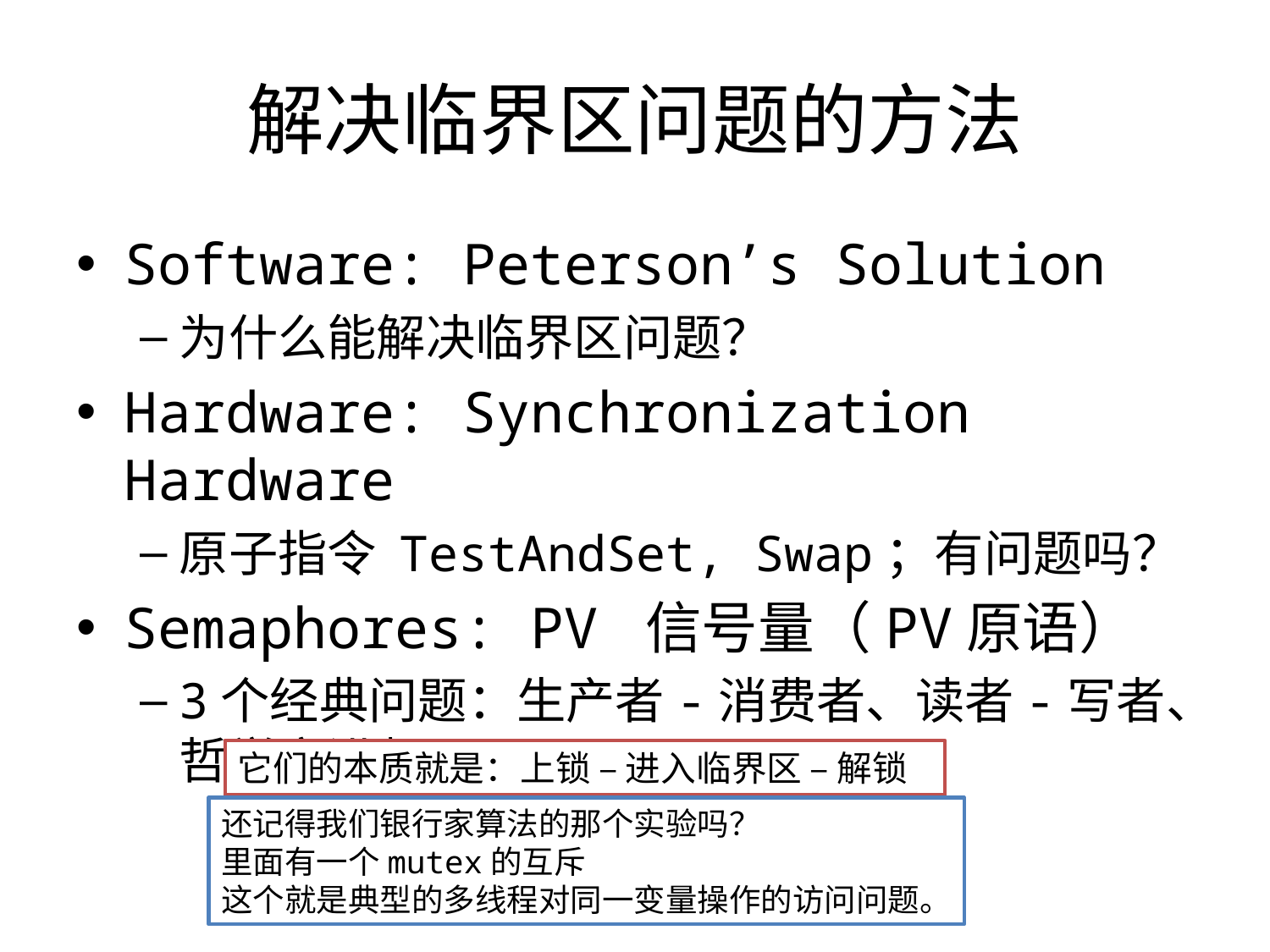

# 解决临界区问题的方法
Software: Peterson’s Solution
为什么能解决临界区问题？
Hardware: Synchronization Hardware
原子指令 TestAndSet, Swap；有问题吗？
Semaphores: PV 信号量（PV原语）
3个经典问题：生产者-消费者、读者-写者、哲学家进餐

它们的本质就是：上锁 – 进入临界区 – 解锁
还记得我们银行家算法的那个实验吗？
里面有一个mutex的互斥
这个就是典型的多线程对同一变量操作的访问问题。